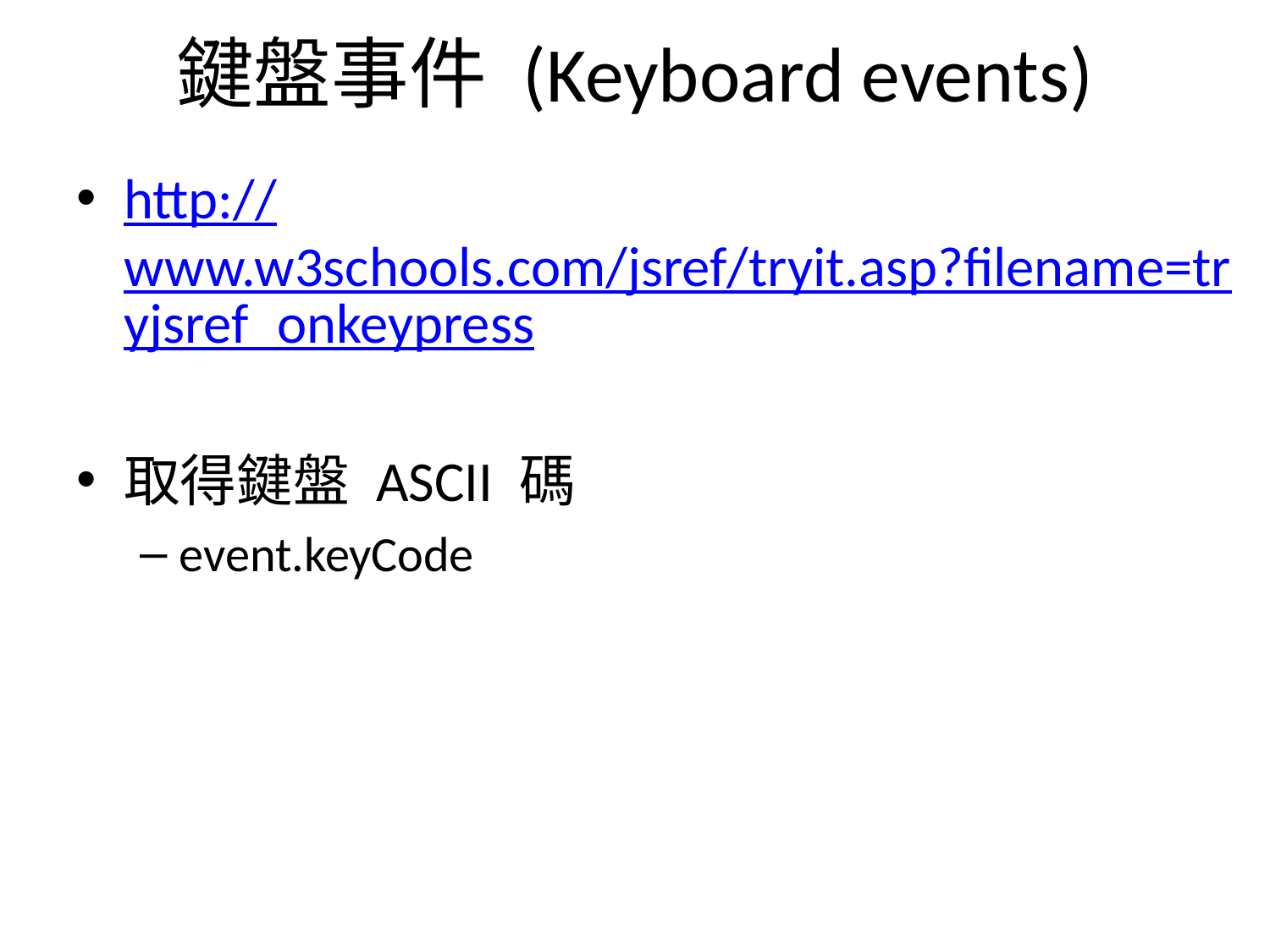

# 鍵盤事件 (Keyboard events)
http://www.w3schools.com/jsref/tryit.asp?filename=tryjsref_onkeypress

取得鍵盤 ASCII 碼
event.keyCode